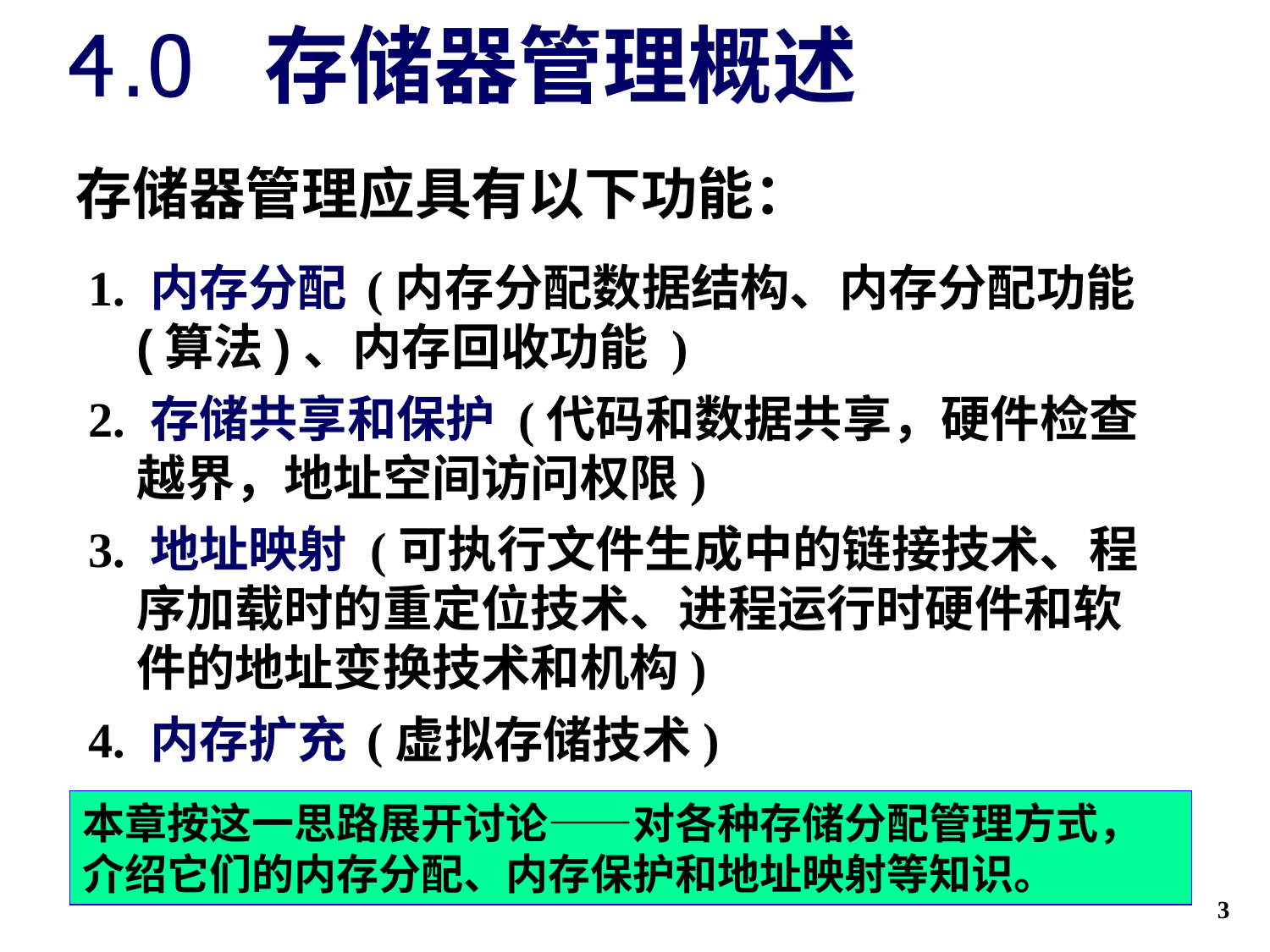

# 4.0  存储器管理概述
存储器管理应具有以下功能：
1. 内存分配 (内存分配数据结构、内存分配功能(算法)、内存回收功能 )
2. 存储共享和保护 (代码和数据共享，硬件检查越界，地址空间访问权限)
3. 地址映射 (可执行文件生成中的链接技术、程序加载时的重定位技术、进程运行时硬件和软件的地址变换技术和机构)
4. 内存扩充 (虚拟存储技术)
本章按这一思路展开讨论——对各种存储分配管理方式，介绍它们的内存分配、内存保护和地址映射等知识。
3